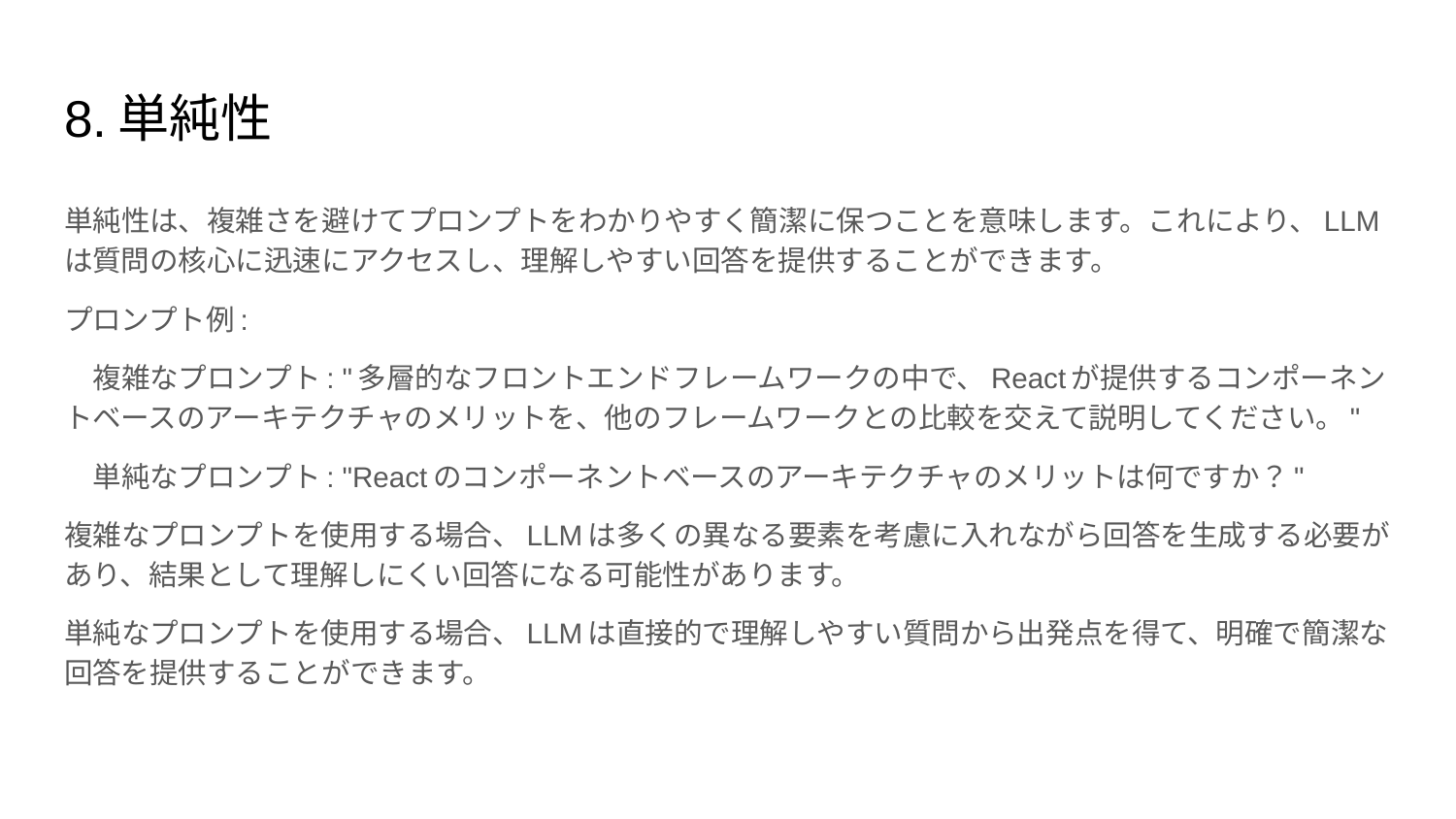

# 8.単純性
単純性は、複雑さを避けてプロンプトをわかりやすく簡潔に保つことを意味します。これにより、LLMは質問の核心に迅速にアクセスし、理解しやすい回答を提供することができます。
プロンプト例:
　複雑なプロンプト: "多層的なフロントエンドフレームワークの中で、Reactが提供するコンポーネントベースのアーキテクチャのメリットを、他のフレームワークとの比較を交えて説明してください。"
　単純なプロンプト: "Reactのコンポーネントベースのアーキテクチャのメリットは何ですか？"
複雑なプロンプトを使用する場合、LLMは多くの異なる要素を考慮に入れながら回答を生成する必要があり、結果として理解しにくい回答になる可能性があります。
単純なプロンプトを使用する場合、LLMは直接的で理解しやすい質問から出発点を得て、明確で簡潔な回答を提供することができます。